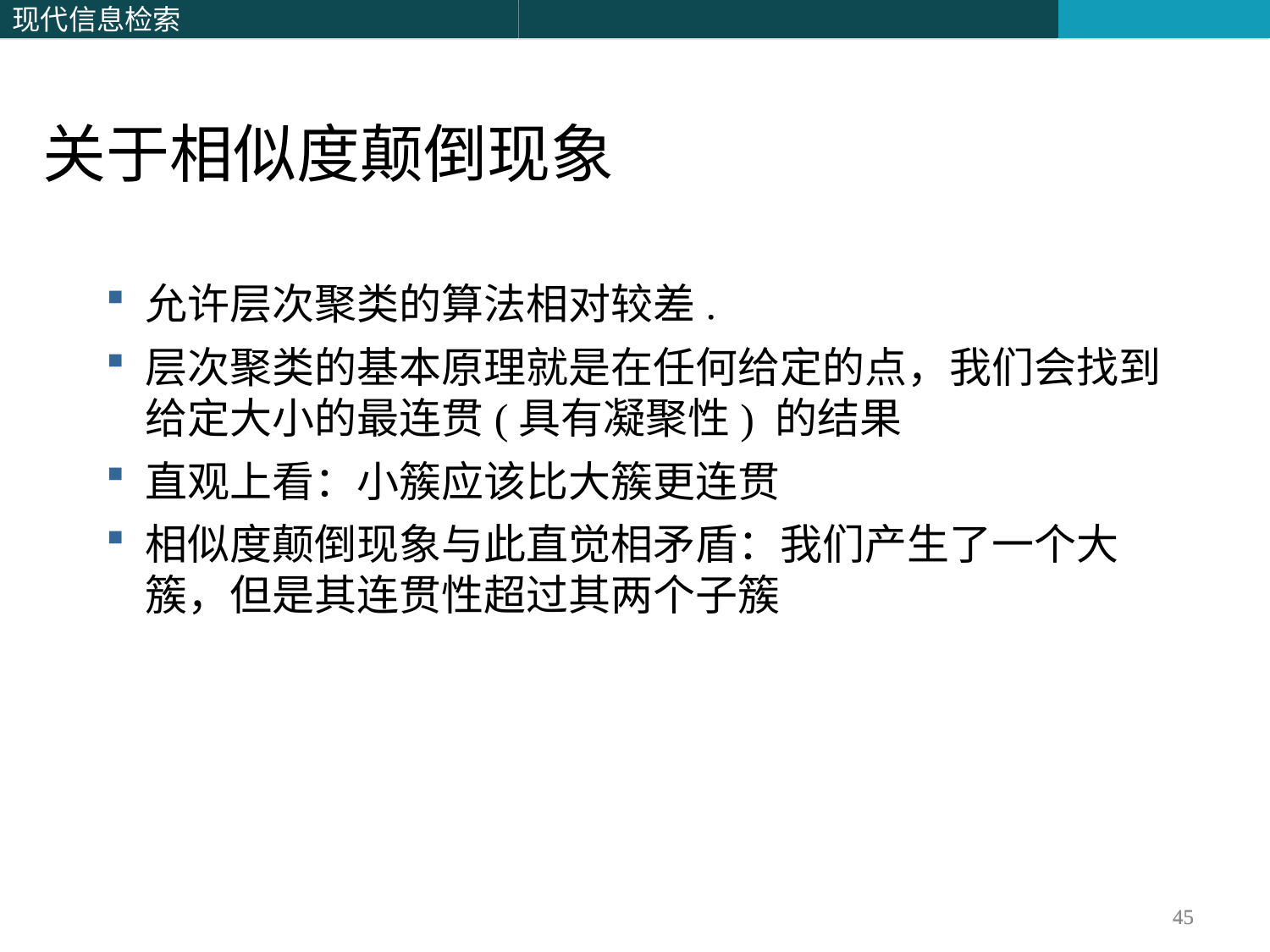

关于相似度颠倒现象

允许层次聚类的算法相对较差.
层次聚类的基本原理就是在任何给定的点，我们会找到给定大小的最连贯(具有凝聚性) 的结果
直观上看：小簇应该比大簇更连贯
相似度颠倒现象与此直觉相矛盾：我们产生了一个大簇，但是其连贯性超过其两个子簇
45
45